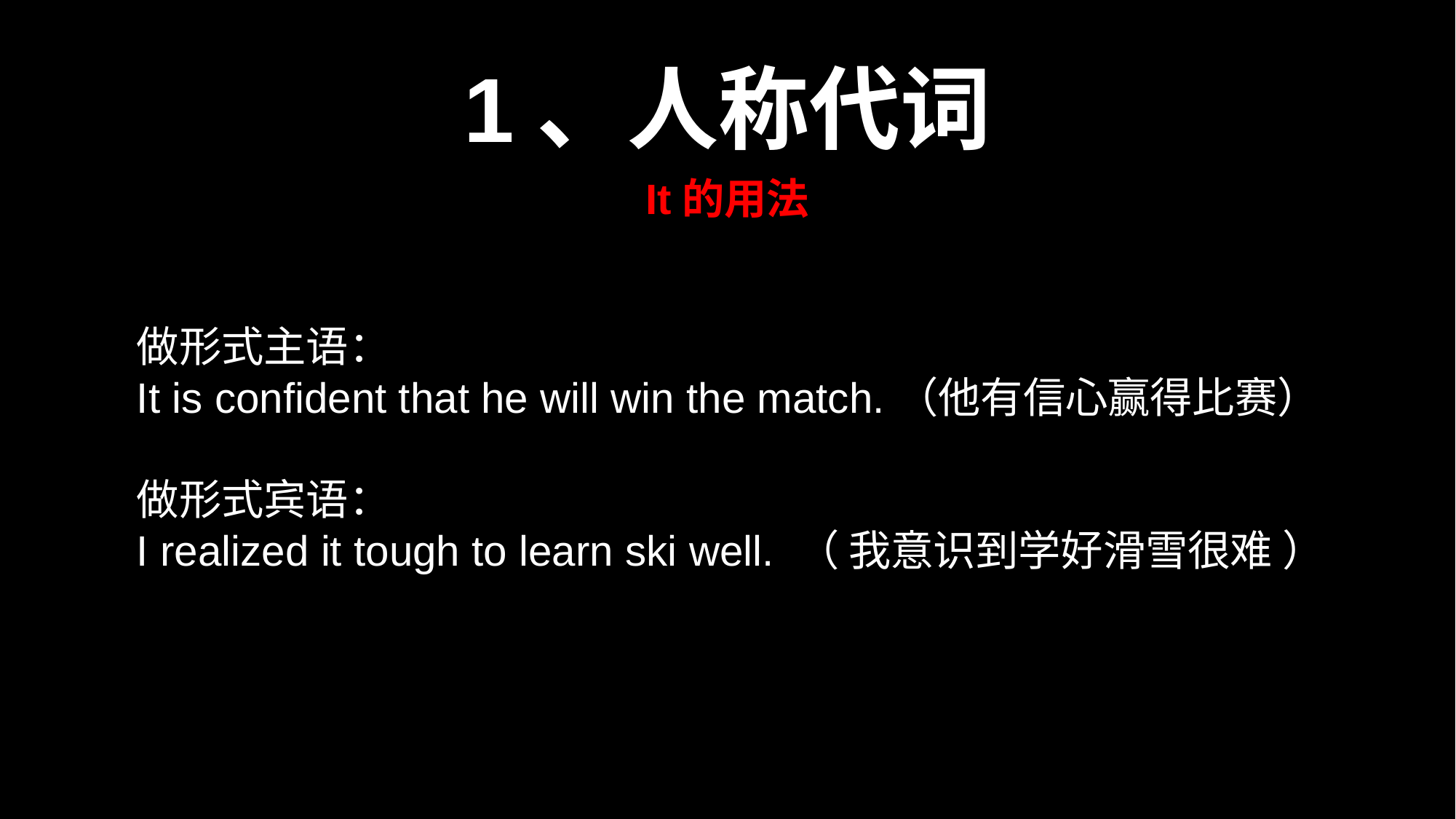

1、人称代词
It的用法
做形式主语：
It is confident that he will win the match.（他有信心赢得比赛）

做形式宾语：
I realized it tough to learn ski well. （ 我意识到学好滑雪很难 ）